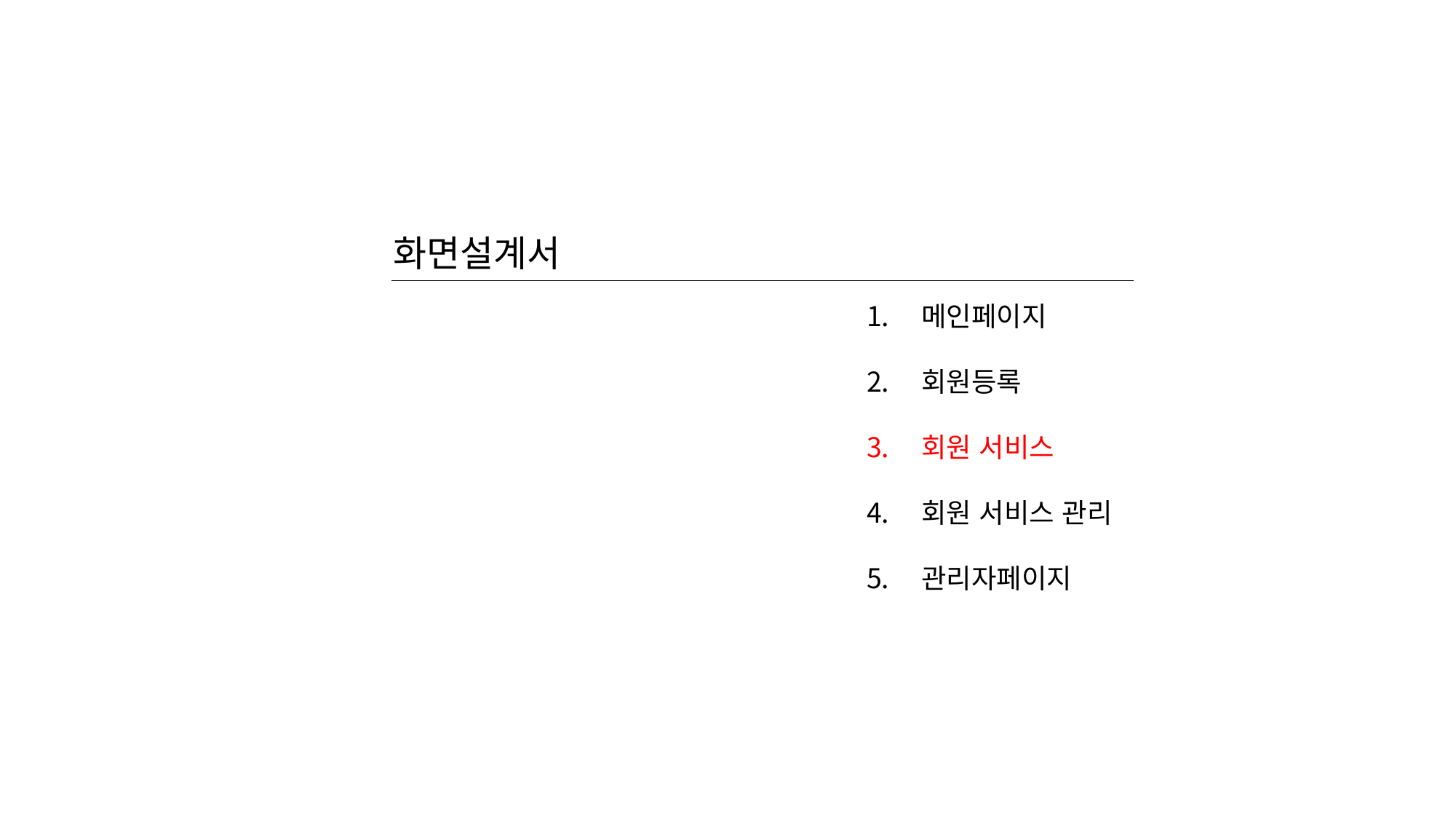

화면설계서
메인페이지

회원등록

회원 서비스

회원 서비스 관리

관리자페이지